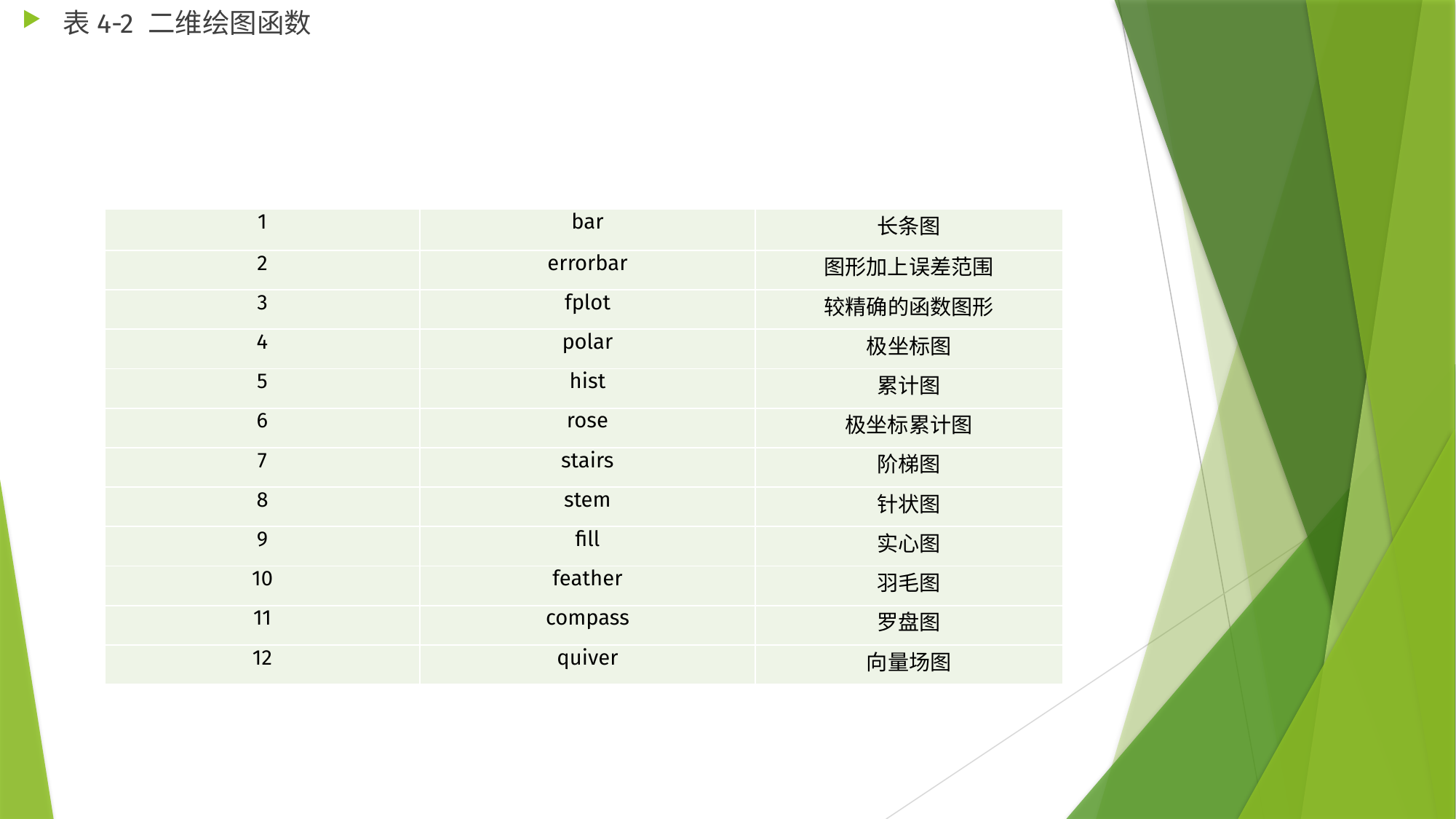

表4-2 二维绘图函数

| 1 | bar | 长条图 |
| --- | --- | --- |
| 2 | errorbar | 图形加上误差范围 |
| 3 | fplot | 较精确的函数图形 |
| 4 | polar | 极坐标图 |
| 5 | hist | 累计图 |
| 6 | rose | 极坐标累计图 |
| 7 | stairs | 阶梯图 |
| 8 | stem | 针状图 |
| 9 | fill | 实心图 |
| 10 | feather | 羽毛图 |
| 11 | compass | 罗盘图 |
| 12 | quiver | 向量场图 |